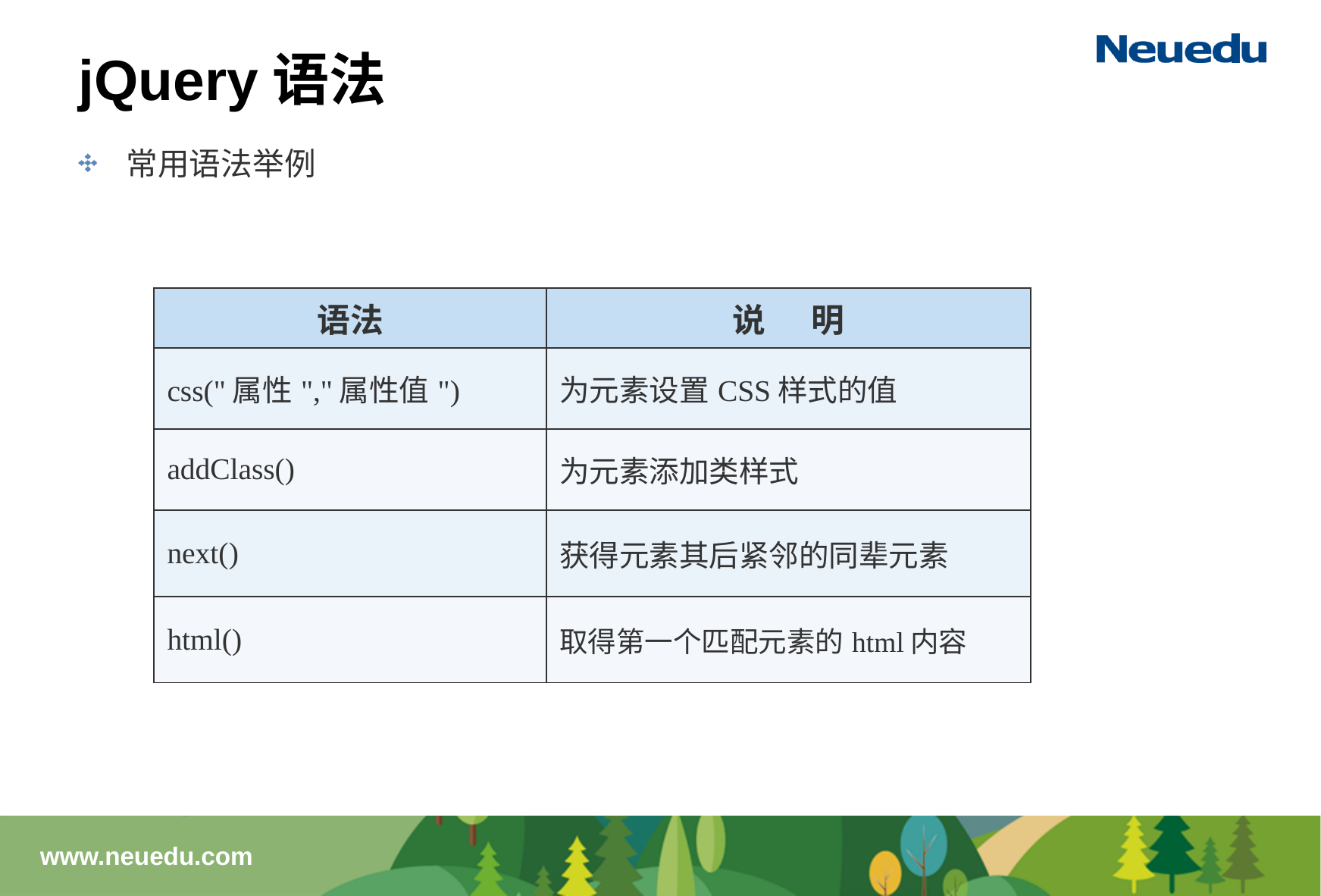

# jQuery语法
常用语法举例

| 语法 | 说 明 |
| --- | --- |
| css("属性","属性值") | 为元素设置CSS样式的值 |
| addClass() | 为元素添加类样式 |
| next() | 获得元素其后紧邻的同辈元素 |
| html() | 取得第一个匹配元素的html内容 |